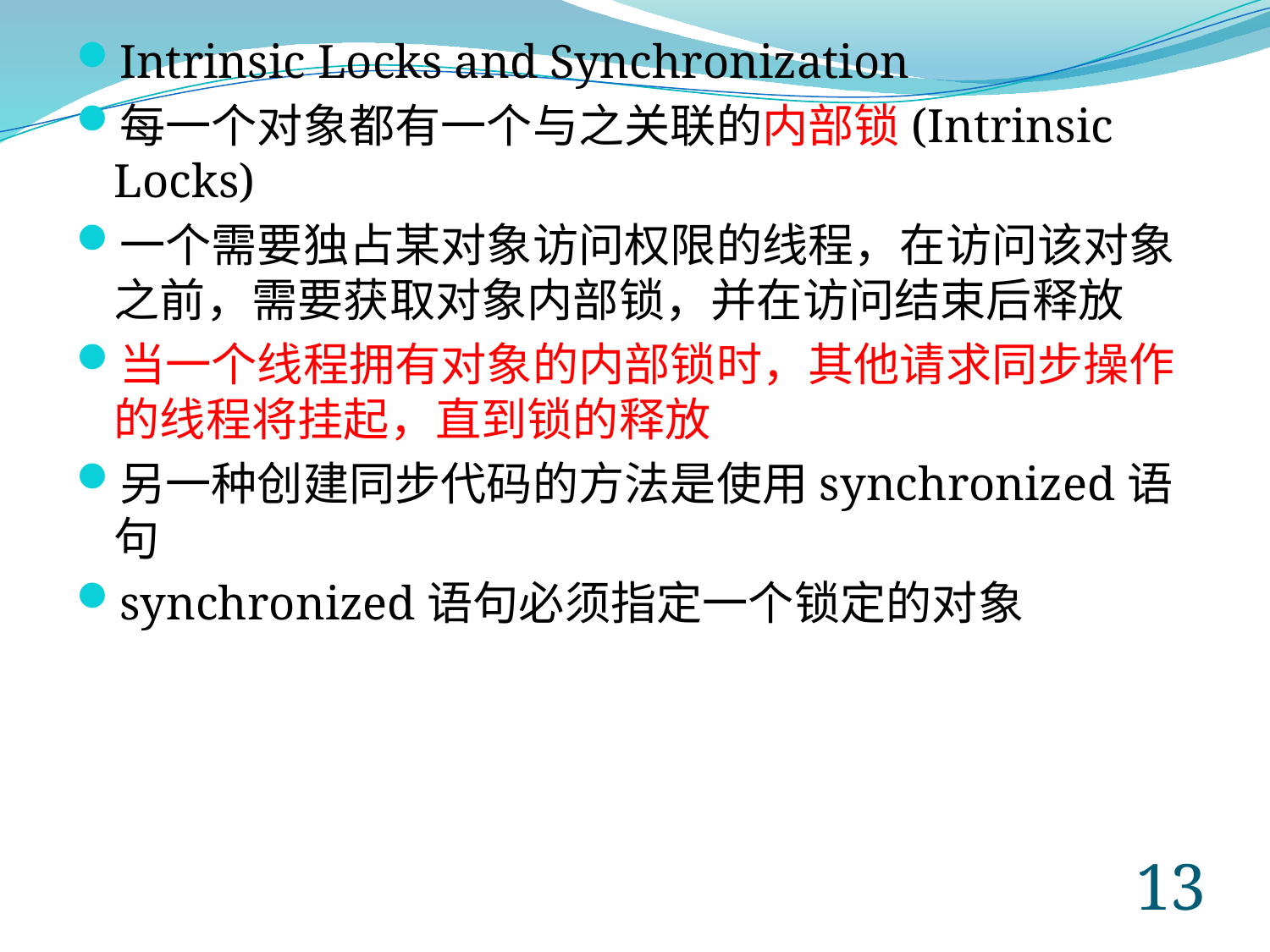

Intrinsic Locks and Synchronization
每一个对象都有一个与之关联的内部锁(Intrinsic Locks)
一个需要独占某对象访问权限的线程，在访问该对象之前，需要获取对象内部锁，并在访问结束后释放
当一个线程拥有对象的内部锁时，其他请求同步操作的线程将挂起，直到锁的释放
另一种创建同步代码的方法是使用synchronized语句
synchronized语句必须指定一个锁定的对象
13